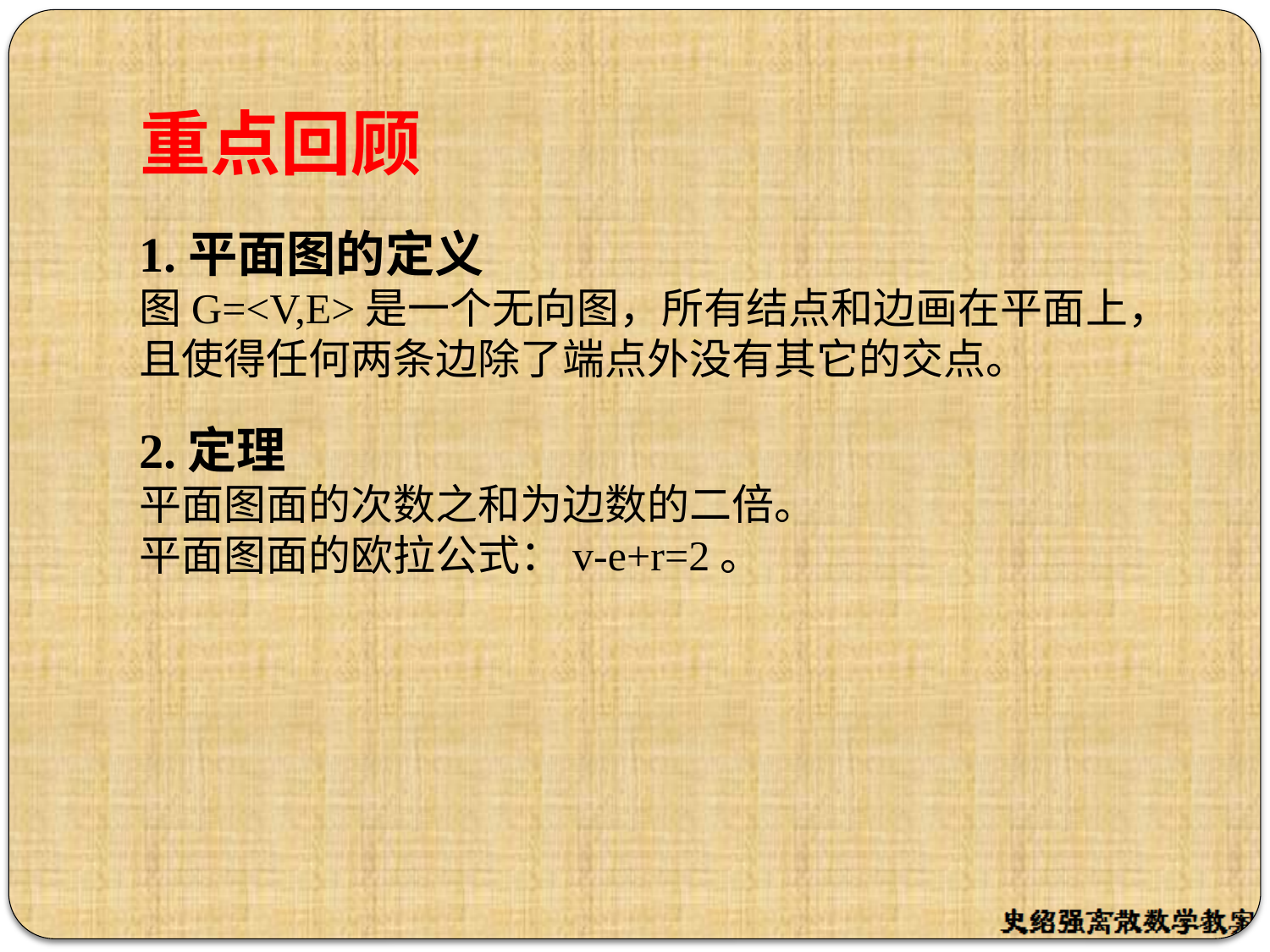

# 重点回顾
1.平面图的定义
图G=<V,E>是一个无向图，所有结点和边画在平面上，且使得任何两条边除了端点外没有其它的交点。
2.定理
平面图面的次数之和为边数的二倍。
平面图面的欧拉公式：v-e+r=2。